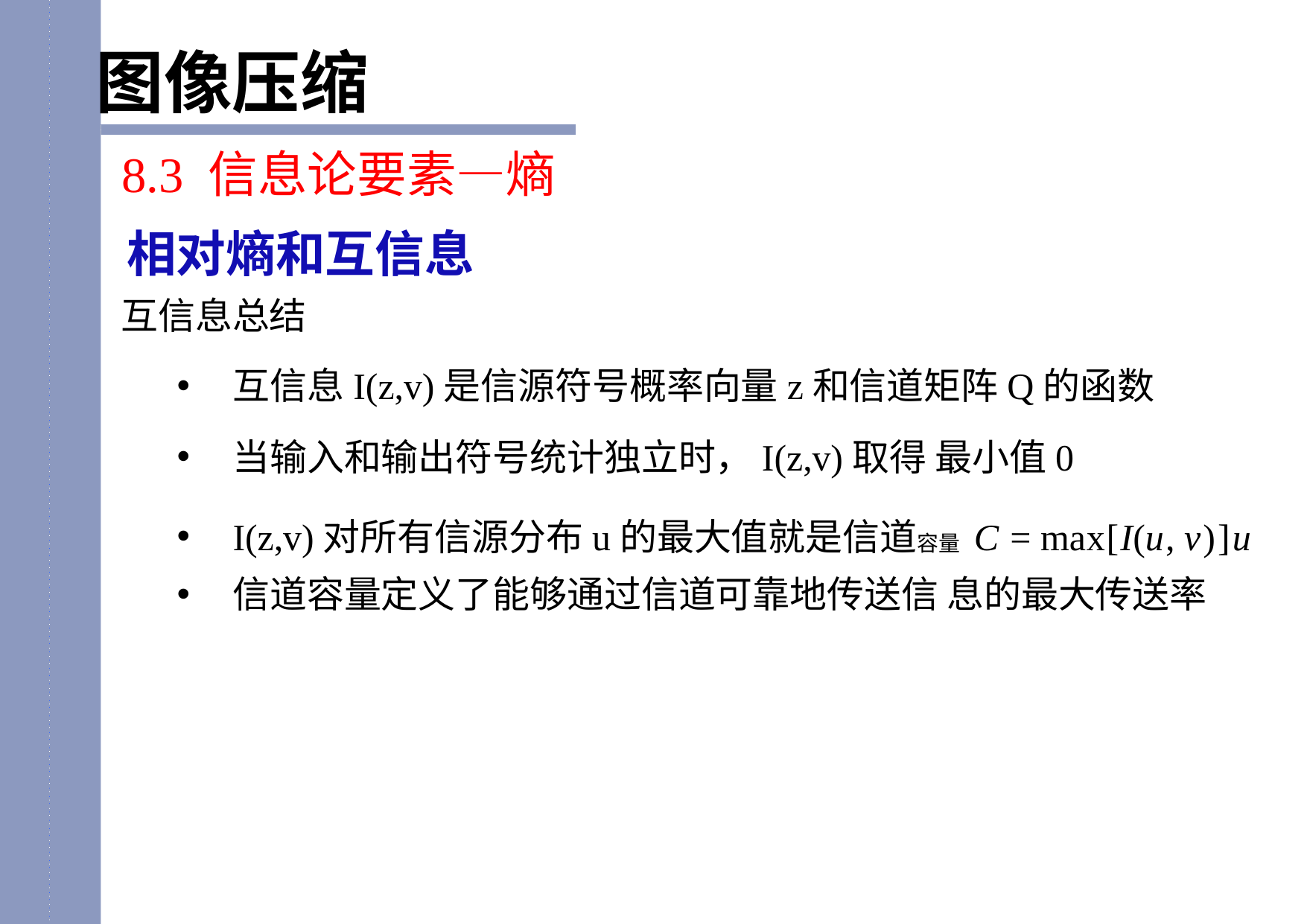

图像压缩

8.3 信息论要素—熵
相对熵和互信息
互信息总结
互信息I(z,v)是信源符号概率向量z和信道矩阵Q的函数
当输入和输出符号统计独立时，I(z,v)取得 最小值0
I(z,v)对所有信源分布u的最大值就是信道容量 C = max[I(u, v)]u
信道容量定义了能够通过信道可靠地传送信 息的最大传送率